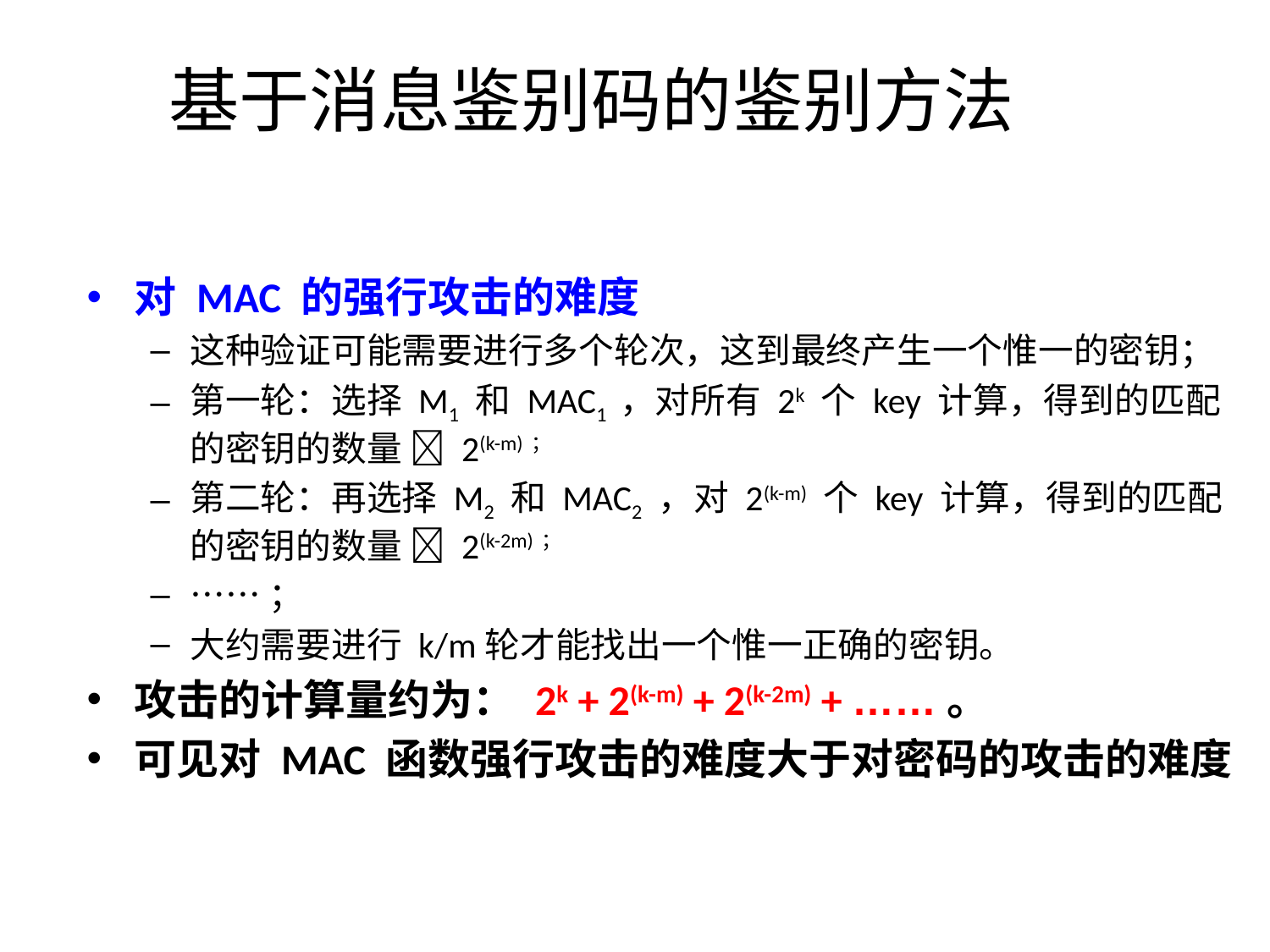

基于消息鉴别码的鉴别方法
对 MAC 的强行攻击的难度
这种验证可能需要进行多个轮次，这到最终产生一个惟一的密钥；
第一轮：选择 M1 和 MAC1 ，对所有 2k 个 key 计算，得到的匹配的密钥的数量 ≈ 2(k-m)；
第二轮：再选择 M2 和 MAC2 ，对 2(k-m) 个 key 计算，得到的匹配的密钥的数量 ≈ 2(k-2m)；
……；
大约需要进行 k/m轮才能找出一个惟一正确的密钥。
攻击的计算量约为： 2k + 2(k-m) + 2(k-2m) + ……。
可见对 MAC 函数强行攻击的难度大于对密码的攻击的难度